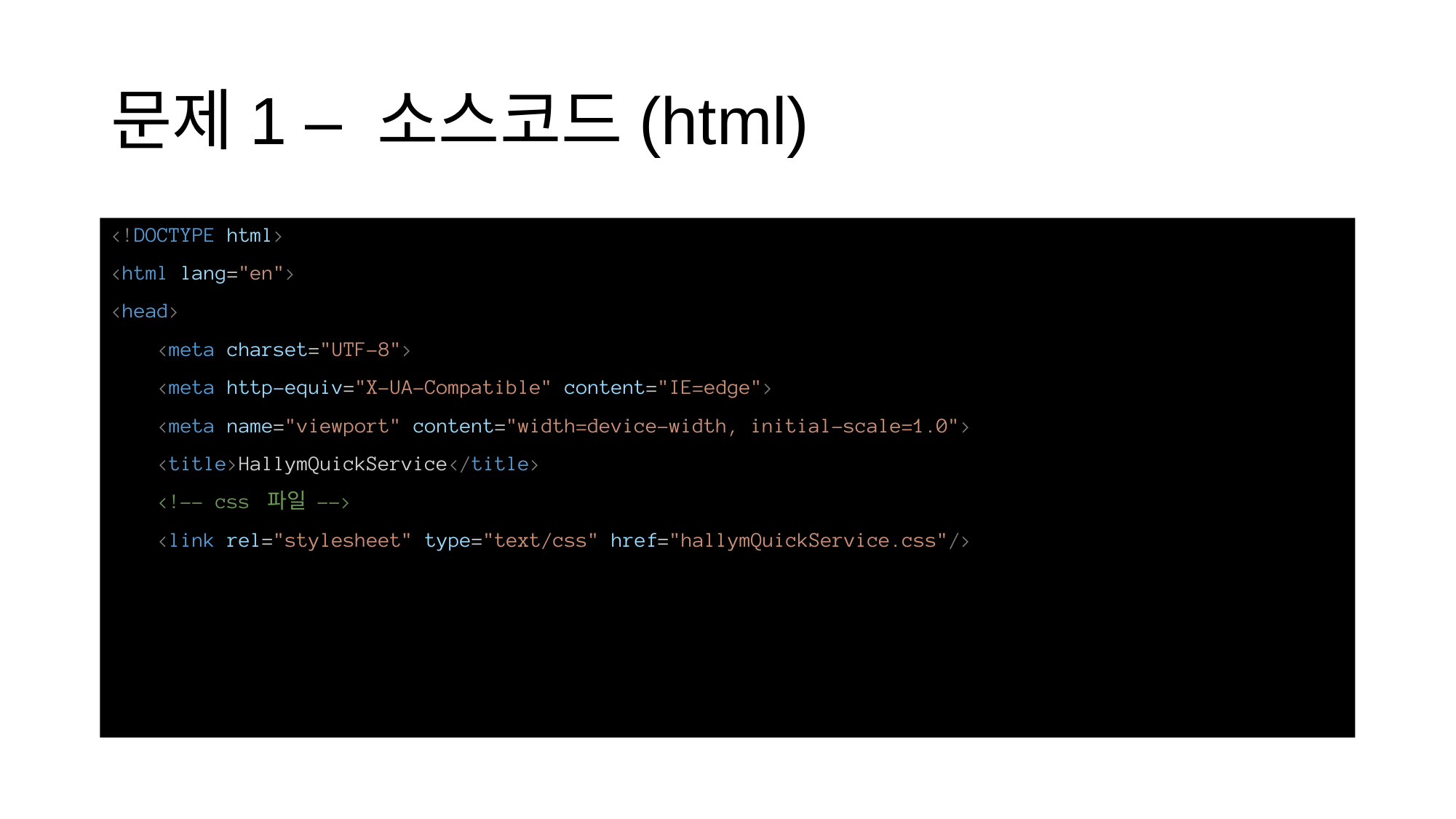

# 문제1 – 소스코드(html)
<!DOCTYPE html>
<html lang="en">
<head>
    <meta charset="UTF-8">
    <meta http-equiv="X-UA-Compatible" content="IE=edge">
    <meta name="viewport" content="width=device-width, initial-scale=1.0">
    <title>HallymQuickService</title>
    <!-- css 파일 -->
    <link rel="stylesheet" type="text/css" href="hallymQuickService.css"/>